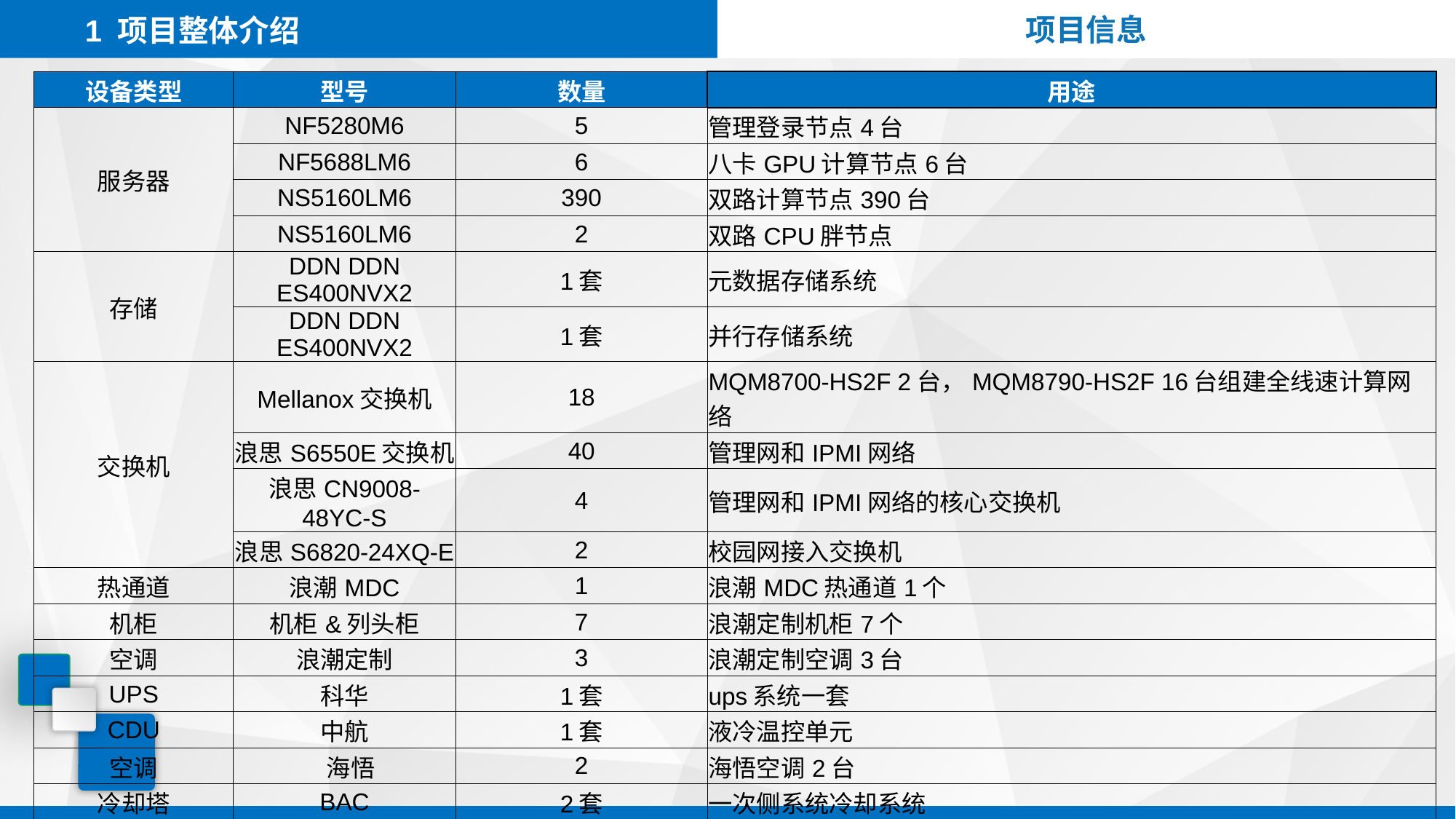

1 项目整体介绍
项目信息

| 设备类型 | 型号 | 数量 | 用途 |
| --- | --- | --- | --- |
| 服务器 | NF5280M6 | 5 | 管理登录节点4台 |
|  | NF5688LM6 | 6 | 八卡GPU计算节点6台 |
|  | NS5160LM6 | 390 | 双路计算节点390台 |
|  | NS5160LM6 | 2 | 双路CPU胖节点 |
| 存储 | DDN DDN ES400NVX2 | 1套 | 元数据存储系统 |
|  | DDN DDN ES400NVX2 | 1套 | 并行存储系统 |
| 交换机 | Mellanox交换机 | 18 | MQM8700-HS2F 2台，MQM8790-HS2F 16台组建全线速计算网络 |
|  | 浪思S6550E交换机 | 40 | 管理网和IPMI网络 |
|  | 浪思CN9008-48YC-S | 4 | 管理网和IPMI网络的核心交换机 |
|  | 浪思S6820-24XQ-E | 2 | 校园网接入交换机 |
| 热通道 | 浪潮MDC | 1 | 浪潮MDC热通道1个 |
| 机柜 | 机柜&列头柜 | 7 | 浪潮定制机柜7个 |
| 空调 | 浪潮定制 | 3 | 浪潮定制空调3台 |
| UPS | 科华 | 1套 | ups系统一套 |
| CDU | 中航 | 1套 | 液冷温控单元 |
| 空调 | 海悟 | 2 | 海悟空调2台 |
| 冷却塔 | BAC | 2套 | 一次侧系统冷却系统 |